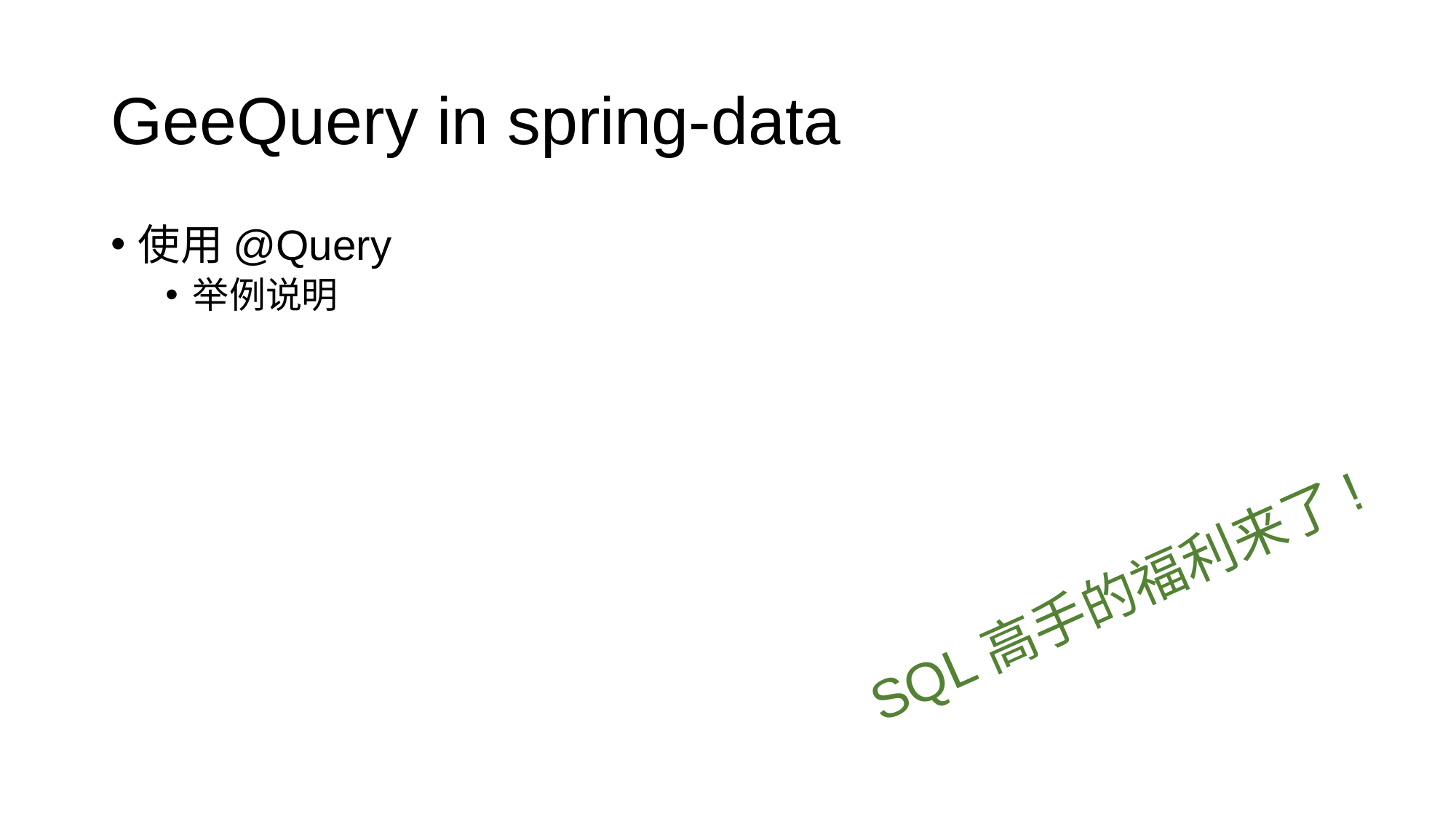

# GeeQuery in spring-data
使用@Query
举例说明
SQL高手的福利来了!